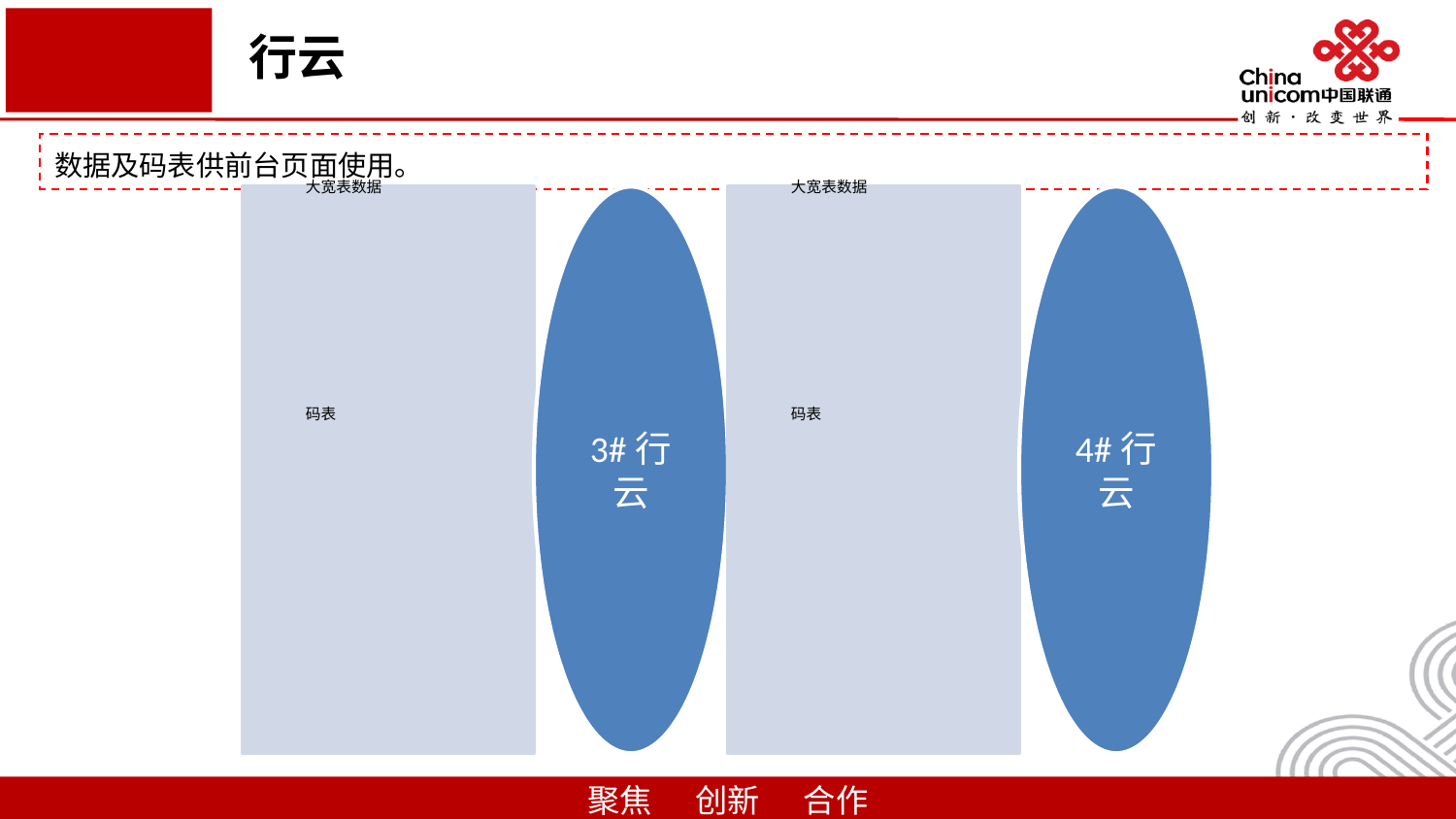

行云
数据及码表供前台页面使用。
3#行云
大宽表数据
码表
4#行云
大宽表数据
码表